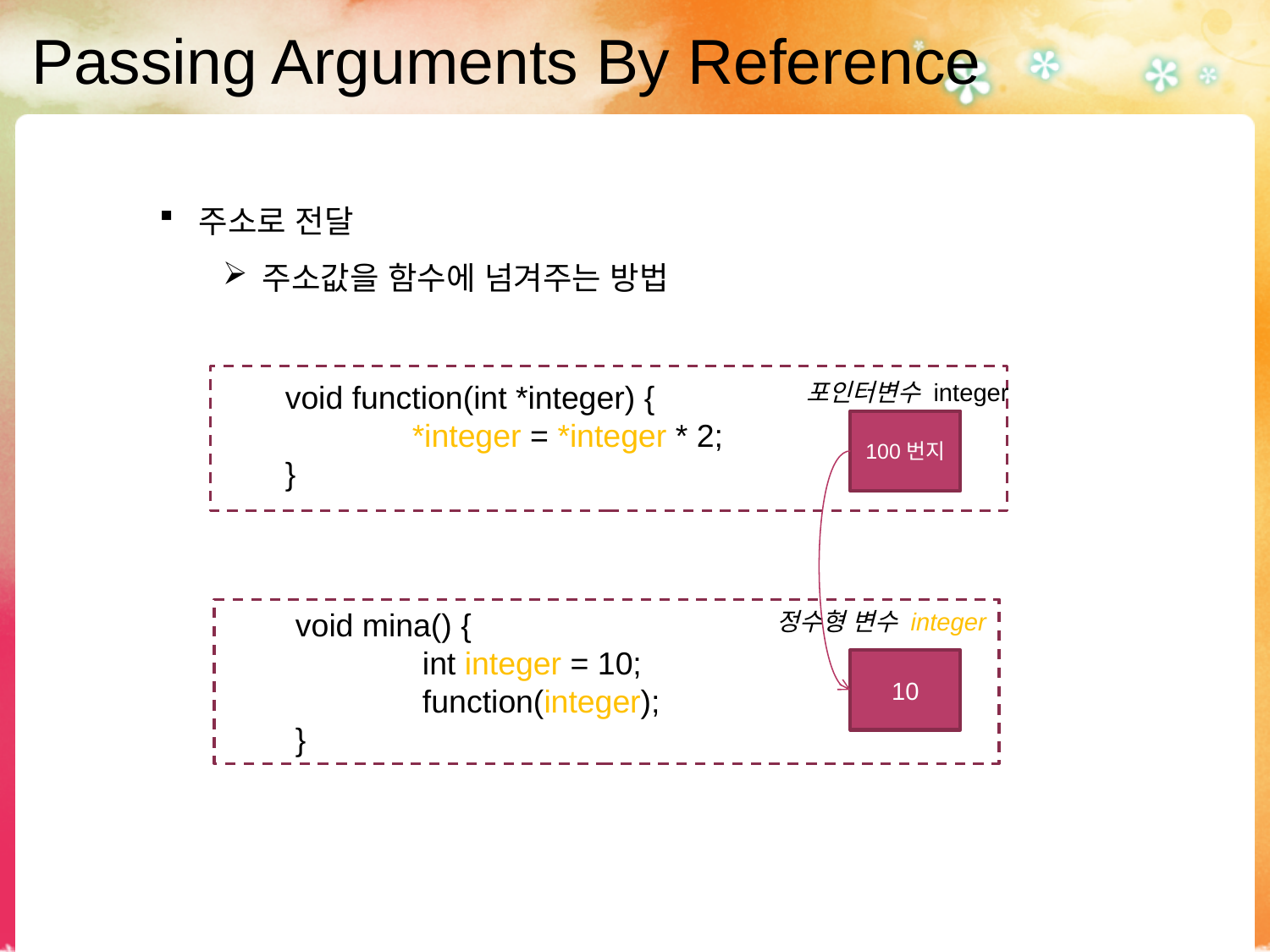

# Passing Arguments By Reference
주소로 전달
주소값을 함수에 넘겨주는 방법

포인터변수 integer
void function(int *integer) {
	*integer = *integer * 2;
}
100번지

void mina() {
	int integer = 10;
	function(integer);
}
정수형 변수 integer
10